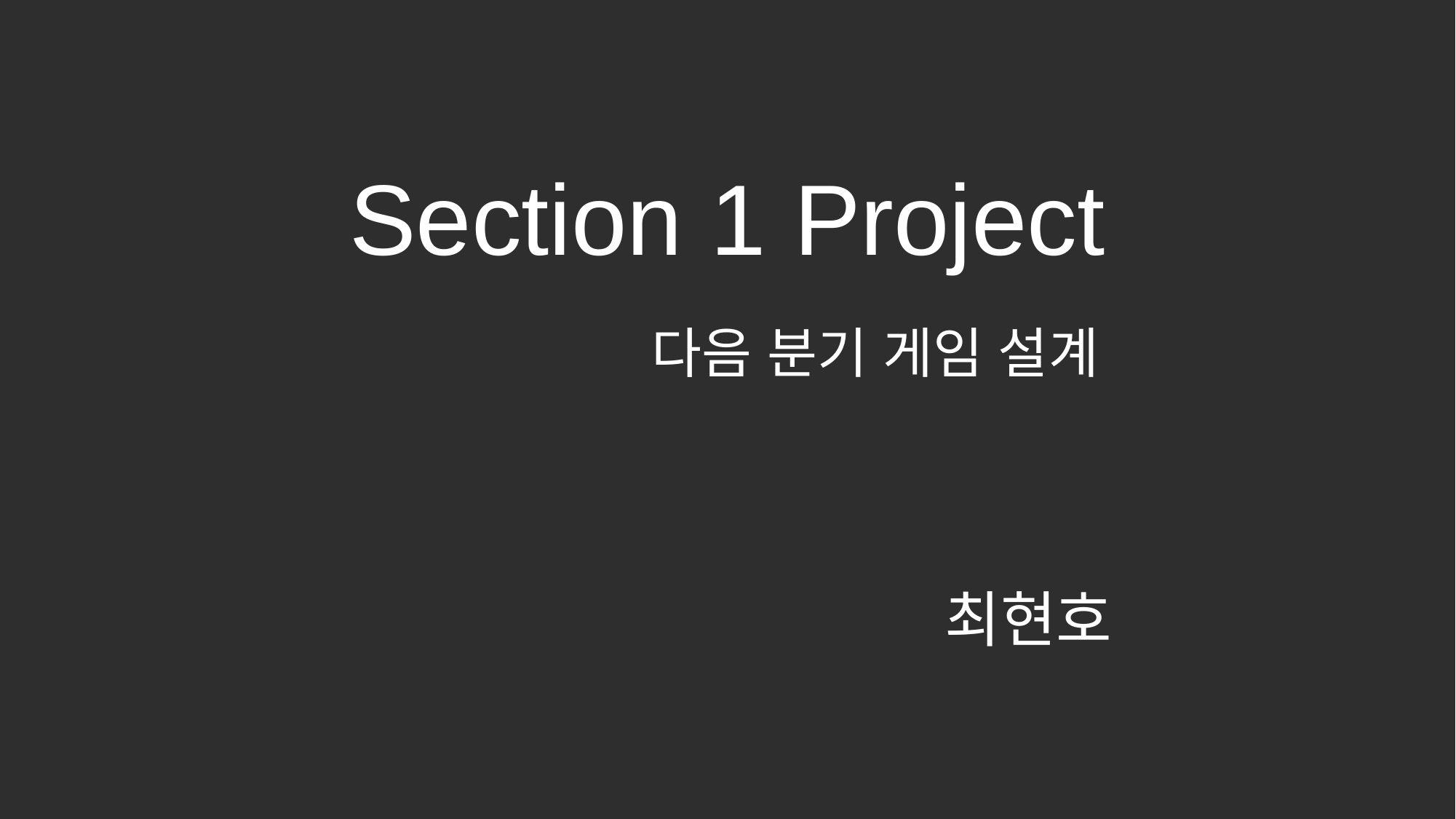

Section 1 Project
다음 분기 게임 설계
최현호